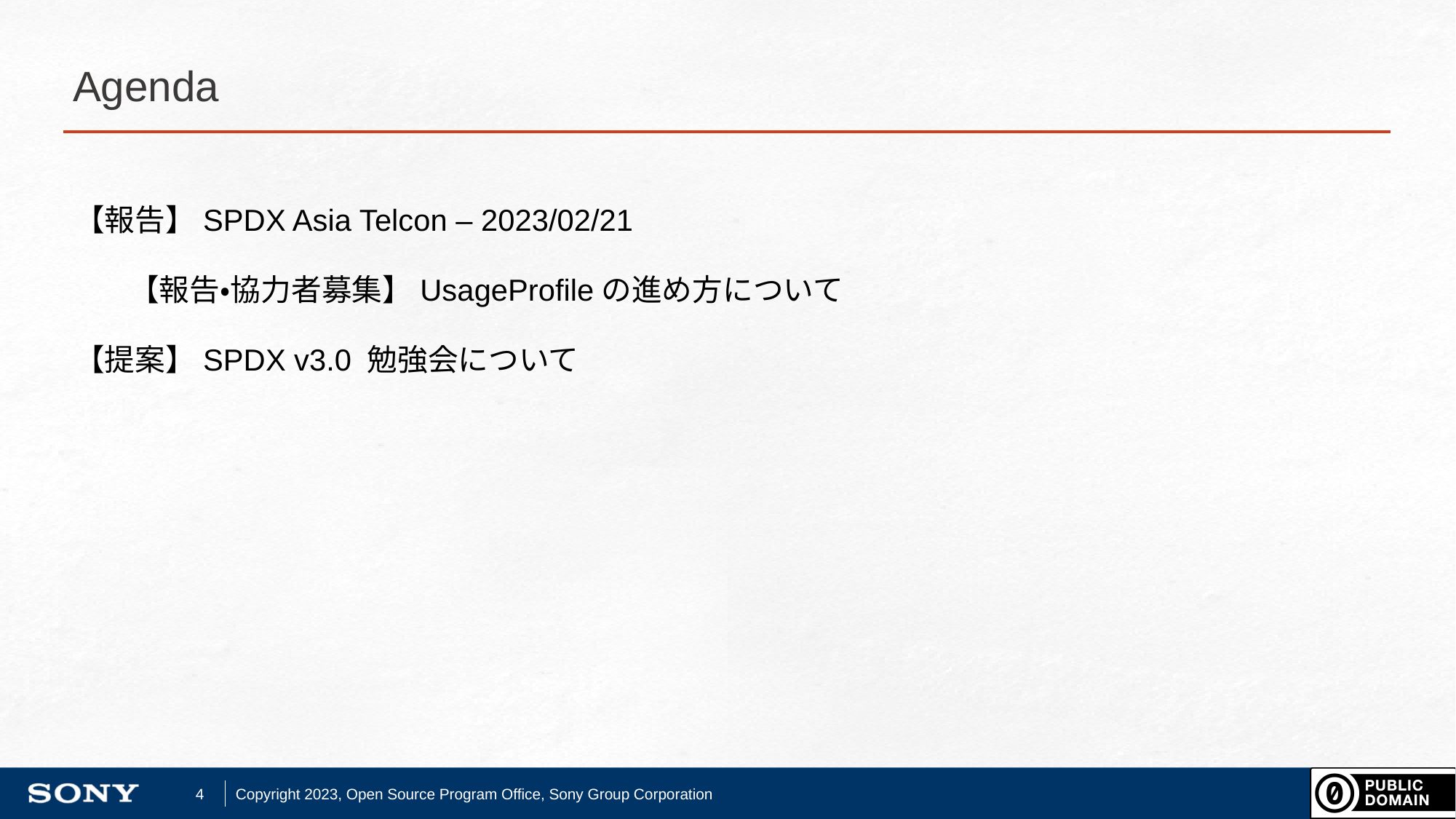

# Agenda
【報告】SPDX Asia Telcon – 2023/02/21
【報告・協力者募集】UsageProfileの進め方について
【提案】SPDX v3.0 勉強会について